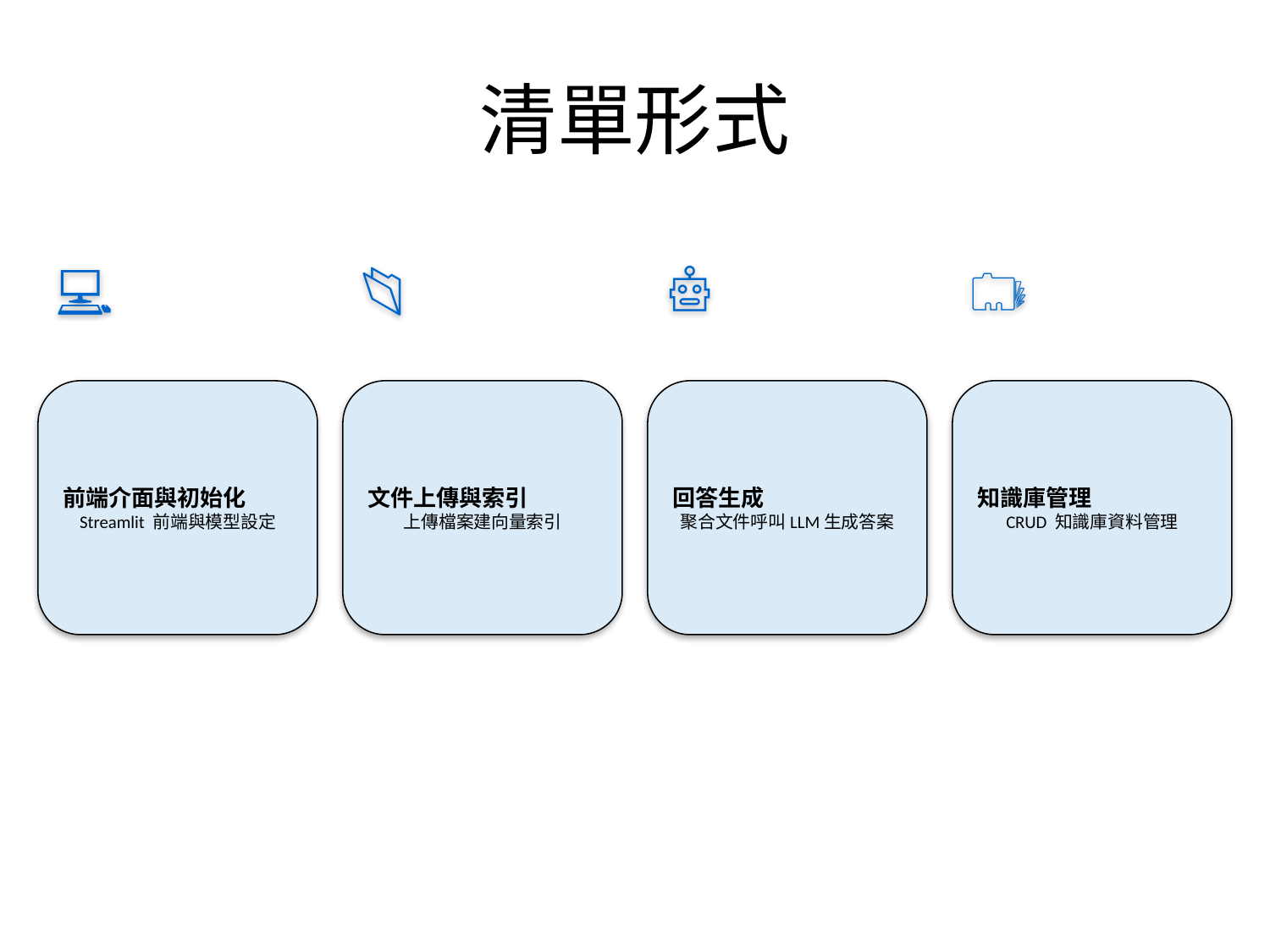

# 清單形式
💻

📂

🤖

🗂️

前端介面與初始化
Streamlit 前端與模型設定
文件上傳與索引
上傳檔案建向量索引
回答生成
聚合文件呼叫LLM生成答案
知識庫管理
CRUD 知識庫資料管理